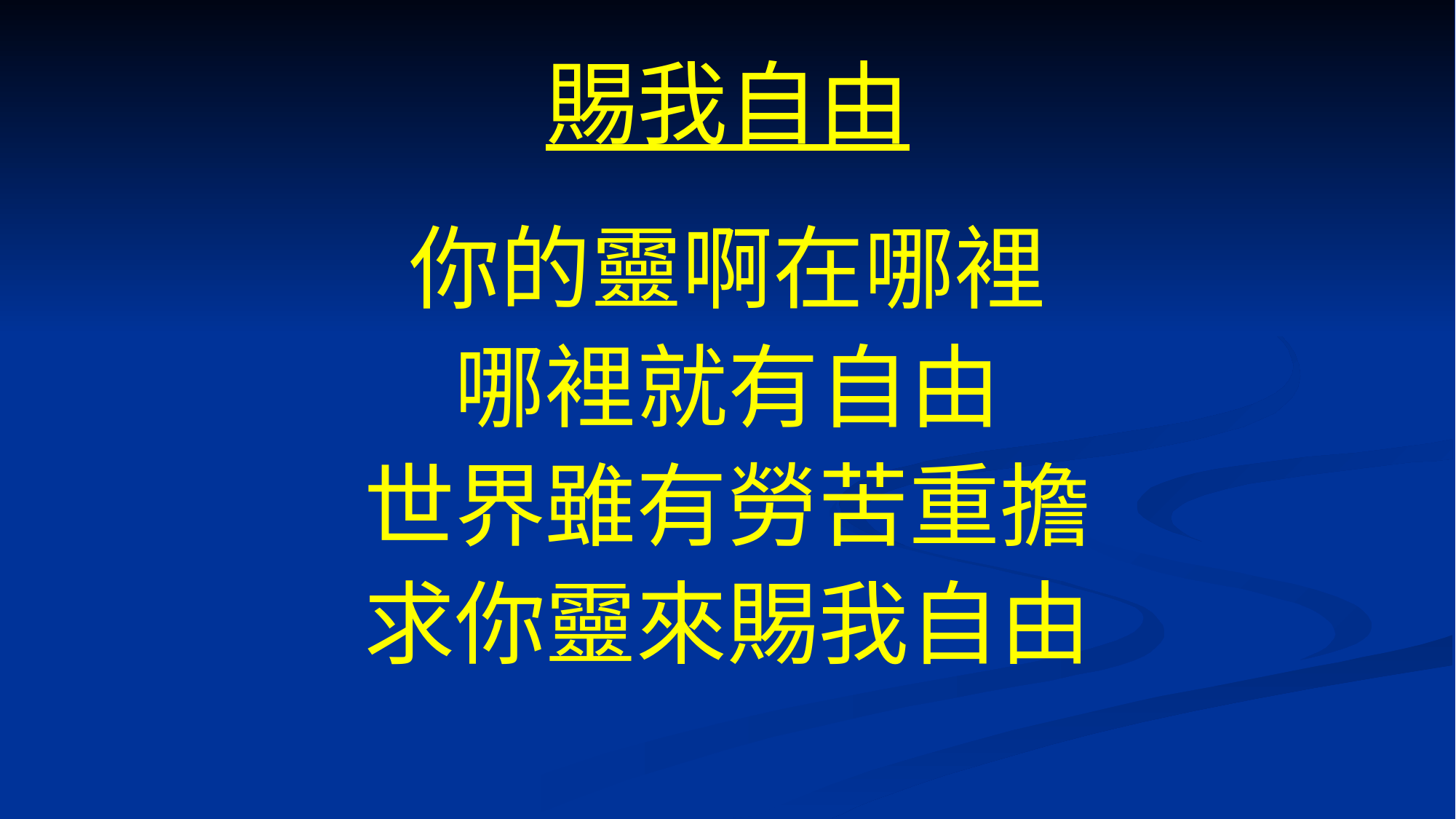

# 賜我自由
你的靈啊在哪裡
哪裡就有自由
世界雖有勞苦重擔
求你靈來賜我自由